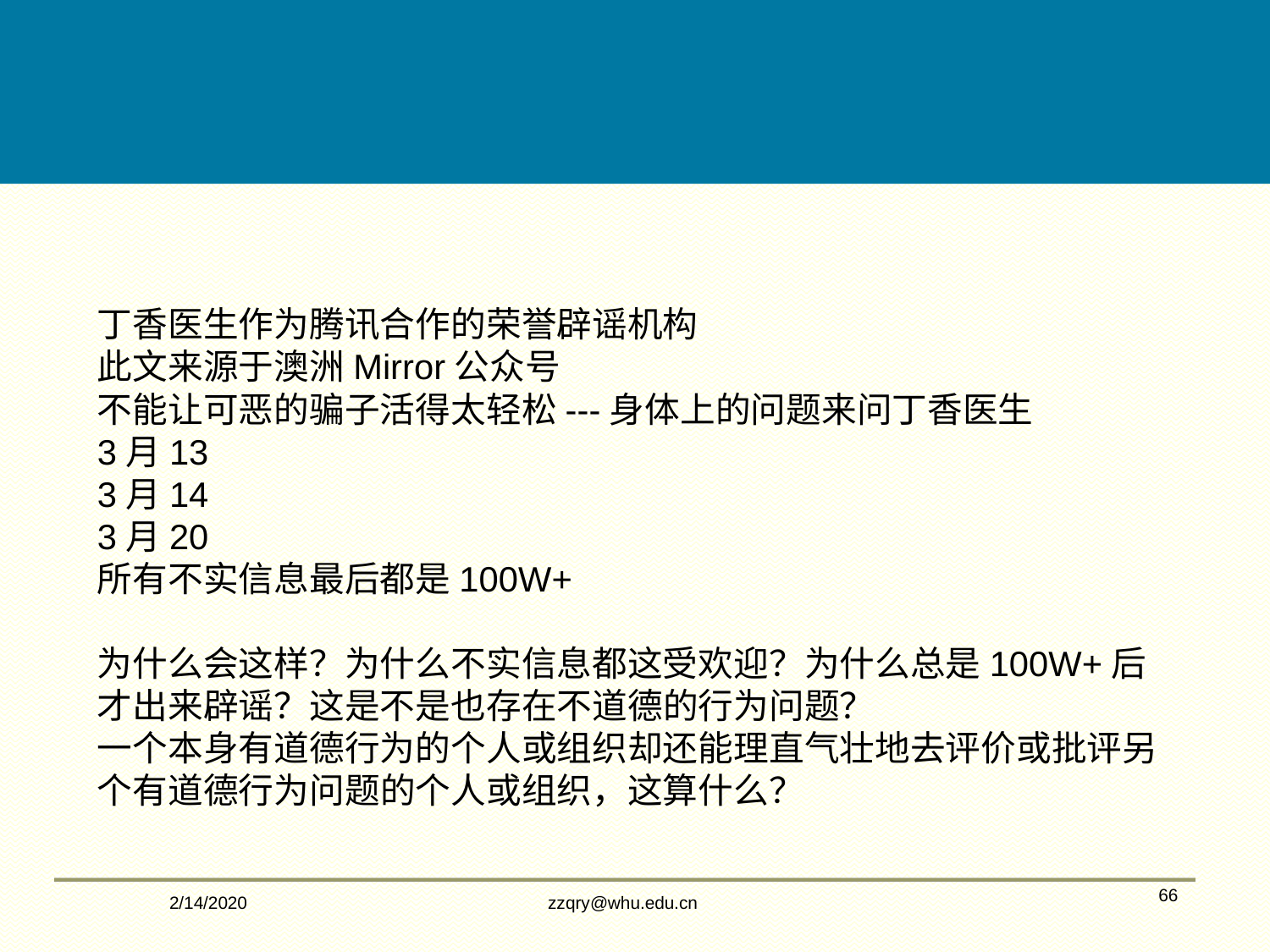

丁香医生作为腾讯合作的荣誉辟谣机构
此文来源于澳洲Mirror公众号
不能让可恶的骗子活得太轻松---身体上的问题来问丁香医生
3月13
3月14
3月20
所有不实信息最后都是100W+

为什么会这样？为什么不实信息都这受欢迎？为什么总是100W+后才出来辟谣？这是不是也存在不道德的行为问题？
一个本身有道德行为的个人或组织却还能理直气壮地去评价或批评另个有道德行为问题的个人或组织，这算什么？
2/14/2020
zzqry@whu.edu.cn
66